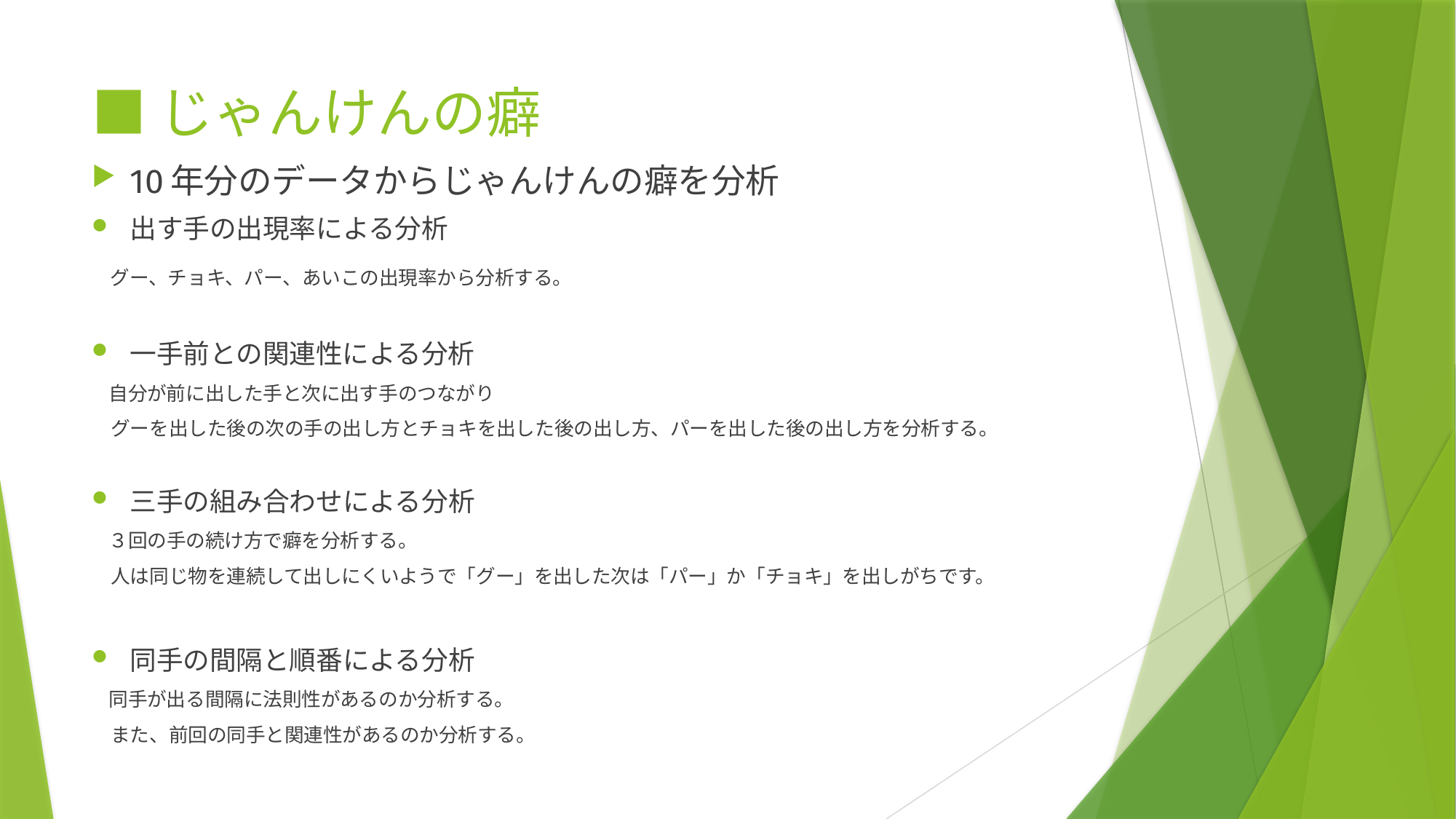

# ■じゃんけんの癖
10年分のデータからじゃんけんの癖を分析
出す手の出現率による分析
  グー、チョキ、パー、あいこの出現率から分析する。

一手前との関連性による分析
　自分が前に出した手と次に出す手のつながり
　グーを出した後の次の手の出し方とチョキを出した後の出し方、パーを出した後の出し方を分析する。

三手の組み合わせによる分析
　３回の手の続け方で癖を分析する。
　人は同じ物を連続して出しにくいようで「グー」を出した次は「パー」か「チョキ」を出しがちです。

同手の間隔と順番による分析
　同手が出る間隔に法則性があるのか分析する。
　また、前回の同手と関連性があるのか分析する。